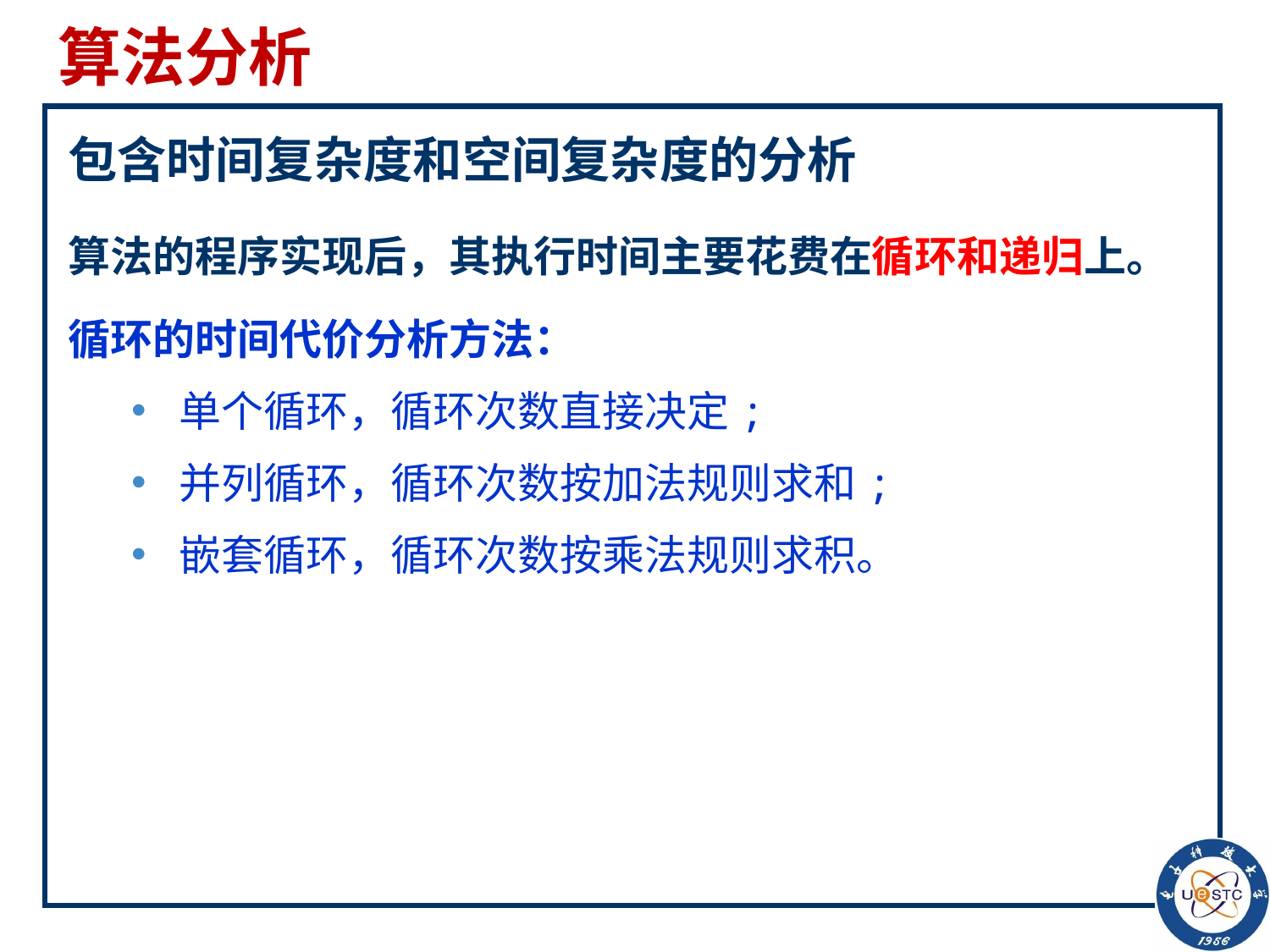

# 算法分析
包含时间复杂度和空间复杂度的分析
算法的程序实现后，其执行时间主要花费在循环和递归上。
循环的时间代价分析方法：
单个循环，循环次数直接决定;
并列循环，循环次数按加法规则求和;
嵌套循环，循环次数按乘法规则求积。